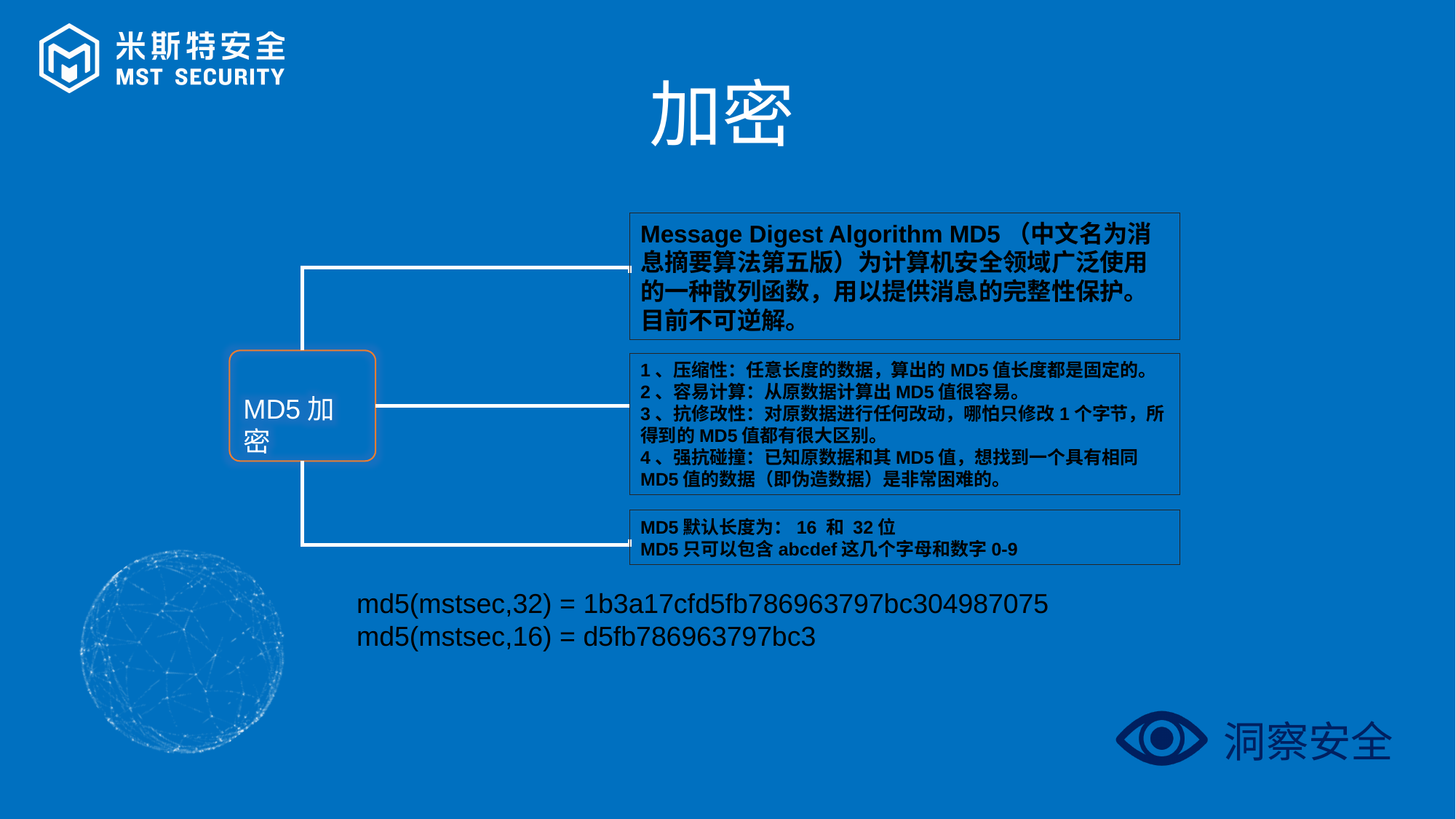

加密
Message Digest Algorithm MD5（中文名为消息摘要算法第五版）为计算机安全领域广泛使用的一种散列函数，用以提供消息的完整性保护。目前不可逆解。

MD5加密
1、压缩性：任意长度的数据，算出的MD5值长度都是固定的。
2、容易计算：从原数据计算出MD5值很容易。
3、抗修改性：对原数据进行任何改动，哪怕只修改1个字节，所得到的MD5值都有很大区别。
4、强抗碰撞：已知原数据和其MD5值，想找到一个具有相同MD5值的数据（即伪造数据）是非常困难的。
MD5默认长度为：16 和 32位
MD5只可以包含abcdef这几个字母和数字0-9
md5(mstsec,32) = 1b3a17cfd5fb786963797bc304987075
md5(mstsec,16) = d5fb786963797bc3